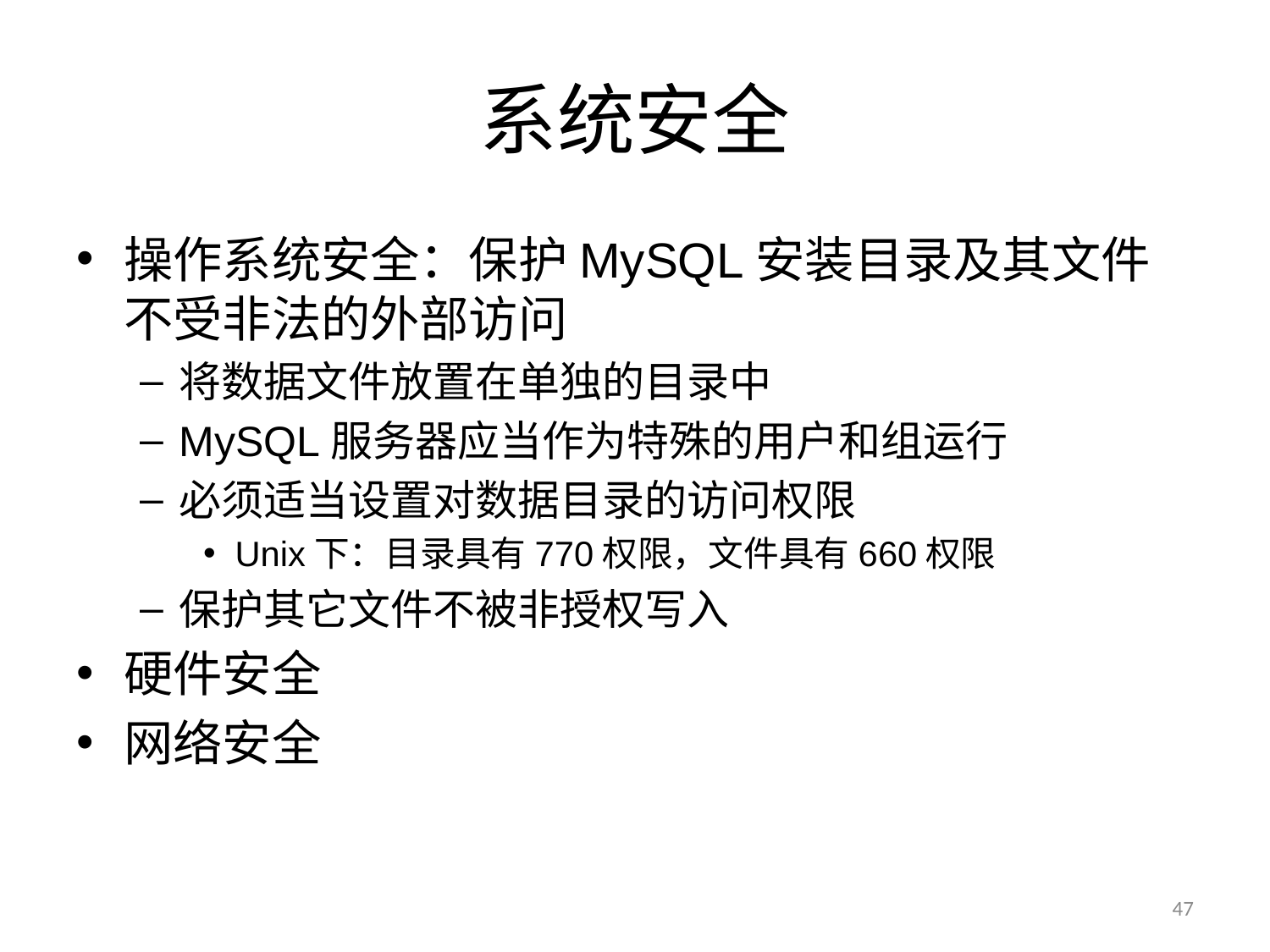

# 系统安全
操作系统安全：保护MySQL安装目录及其文件不受非法的外部访问
将数据文件放置在单独的目录中
MySQL服务器应当作为特殊的用户和组运行
必须适当设置对数据目录的访问权限
Unix下：目录具有770权限，文件具有660权限
保护其它文件不被非授权写入
硬件安全
网络安全
47